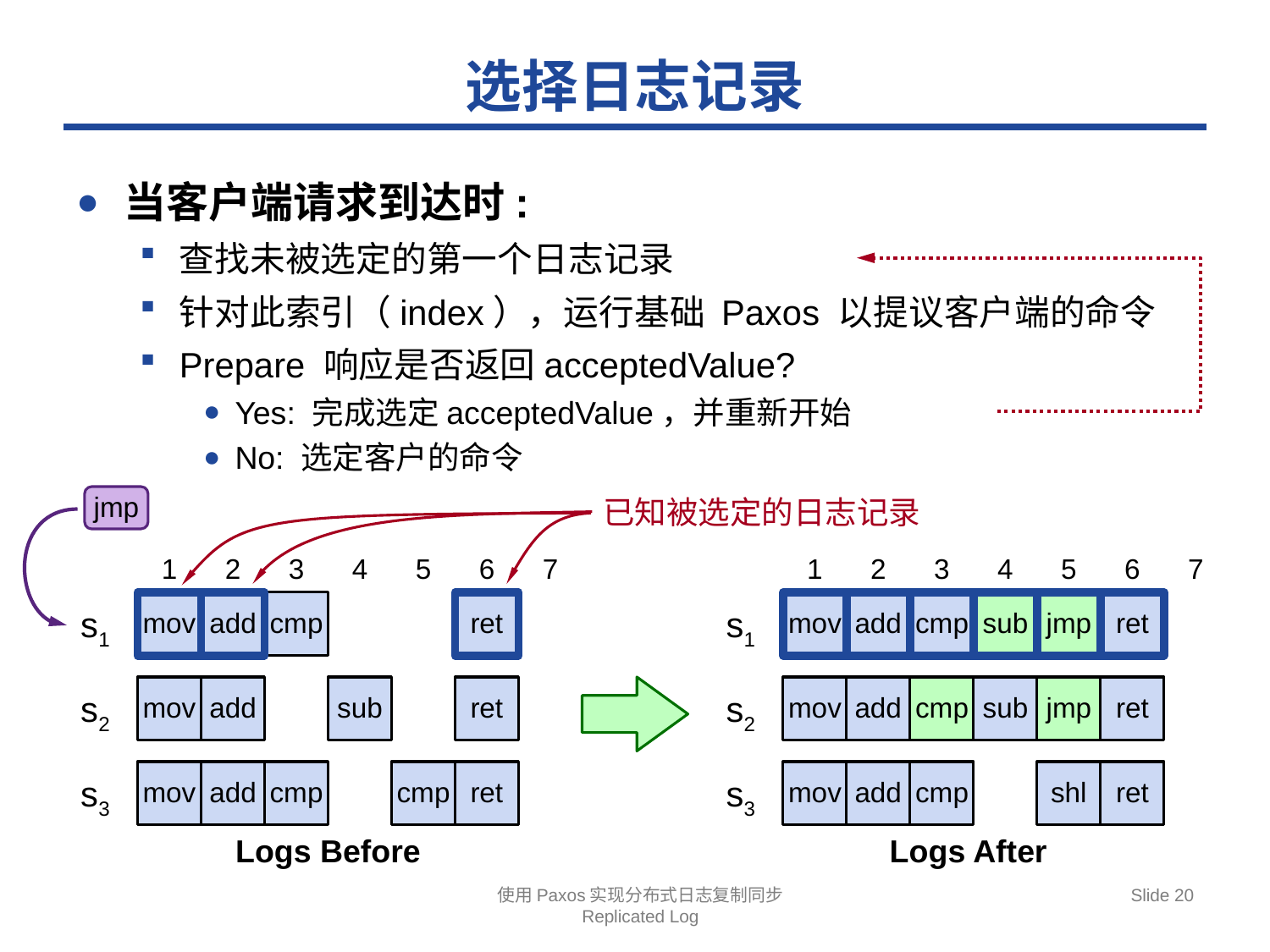

# 选择日志记录
当客户端请求到达时:
查找未被选定的第一个日志记录
针对此索引（index），运行基础 Paxos 以提议客户端的命令
Prepare 响应是否返回acceptedValue?
Yes: 完成选定acceptedValue，并重新开始
No: 选定客户的命令

jmp
已知被选定的日志记录

1
2
3
4
5
6
7
1
2
3
4
5
6
7
mov
add
cmp
ret
mov
add
cmp
sub
jmp
ret
s1
s1
mov
add
sub
ret

mov
add
cmp
sub
jmp
ret
s2
s2
mov
add
cmp
cmp
ret
mov
add
cmp
shl
ret
s3
s3
Logs Before
Logs After

使用Paxos实现分布式日志复制同步
Replicated Log
Slide 20